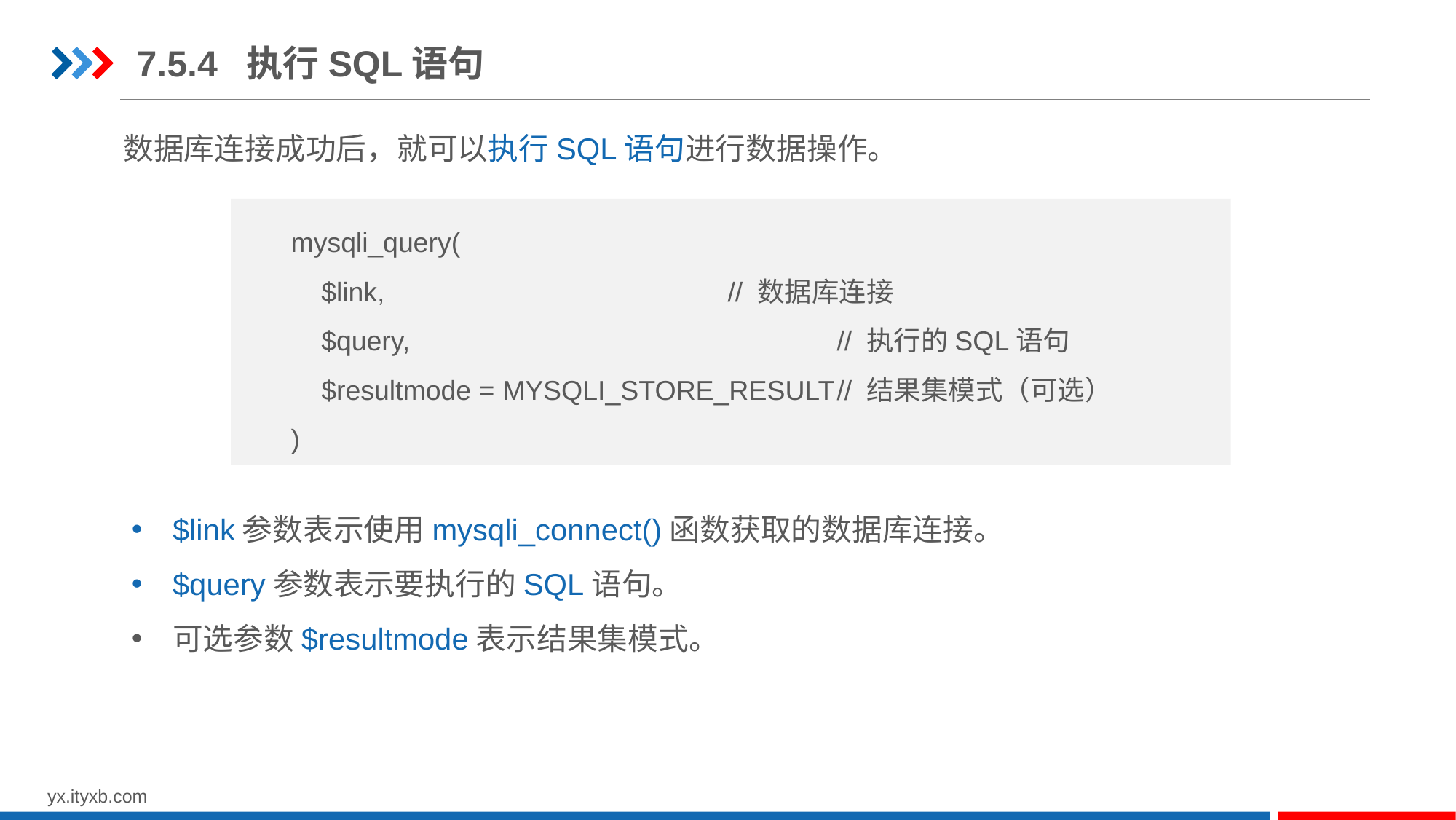

7.5.4  执行SQL语句
数据库连接成功后，就可以执行SQL语句进行数据操作。

mysqli_query(
    $link, 				// 数据库连接
    $query, 				// 执行的SQL语句
    $resultmode = MYSQLI_STORE_RESULT	// 结果集模式（可选）
)
$link参数表示使用mysqli_connect()函数获取的数据库连接。
$query参数表示要执行的SQL语句。
可选参数$resultmode表示结果集模式。